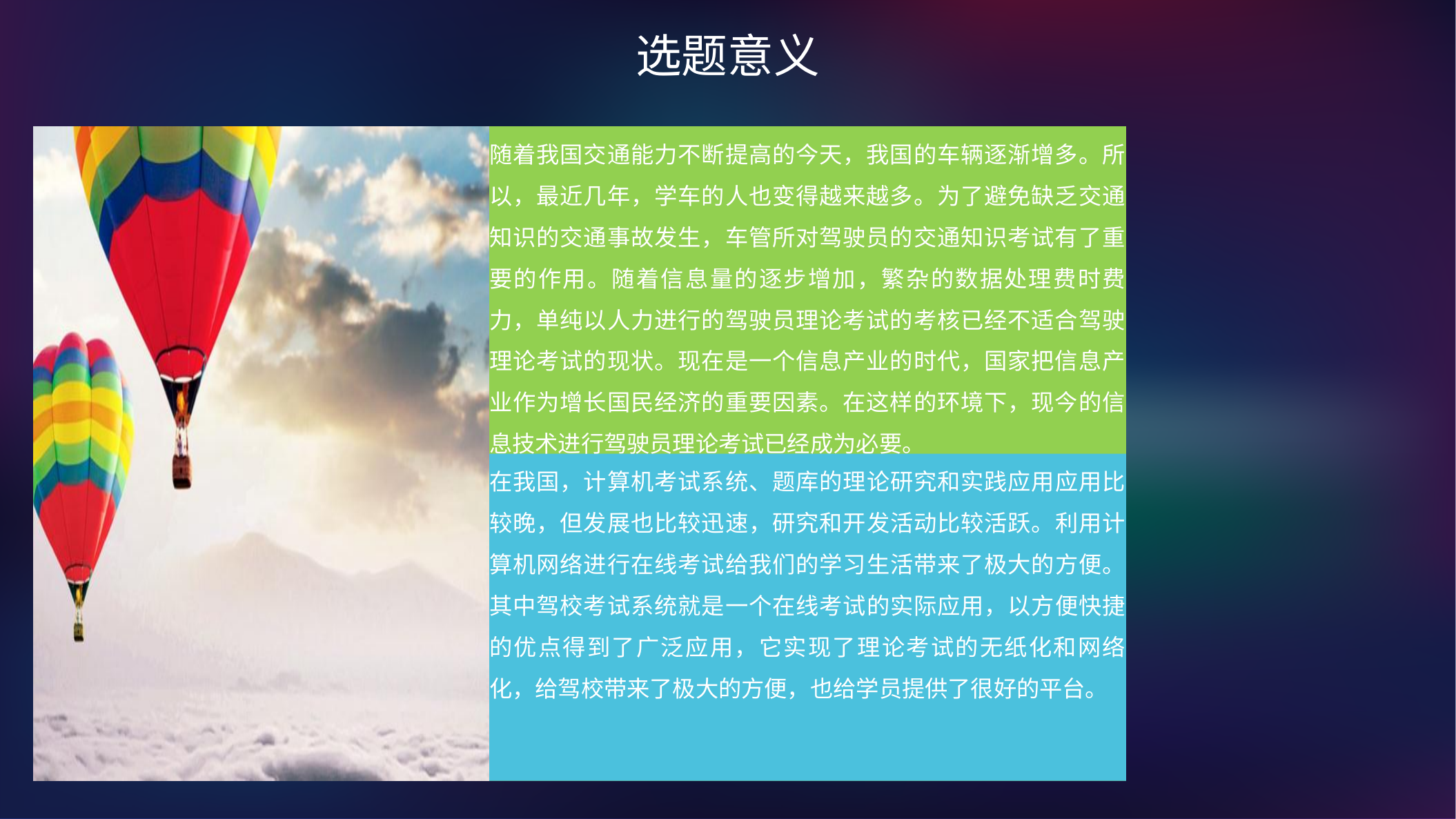

选题意义

随着我国交通能力不断提高的今天，我国的车辆逐渐增多。所以，最近几年，学车的人也变得越来越多。为了避免缺乏交通知识的交通事故发生，车管所对驾驶员的交通知识考试有了重要的作用。随着信息量的逐步增加，繁杂的数据处理费时费力，单纯以人力进行的驾驶员理论考试的考核已经不适合驾驶理论考试的现状。现在是一个信息产业的时代，国家把信息产业作为增长国民经济的重要因素。在这样的环境下，现今的信息技术进行驾驶员理论考试已经成为必要。

在我国，计算机考试系统、题库的理论研究和实践应用应用比较晚，但发展也比较迅速，研究和开发活动比较活跃。利用计算机网络进行在线考试给我们的学习生活带来了极大的方便。其中驾校考试系统就是一个在线考试的实际应用，以方便快捷的优点得到了广泛应用，它实现了理论考试的无纸化和网络化，给驾校带来了极大的方便，也给学员提供了很好的平台。